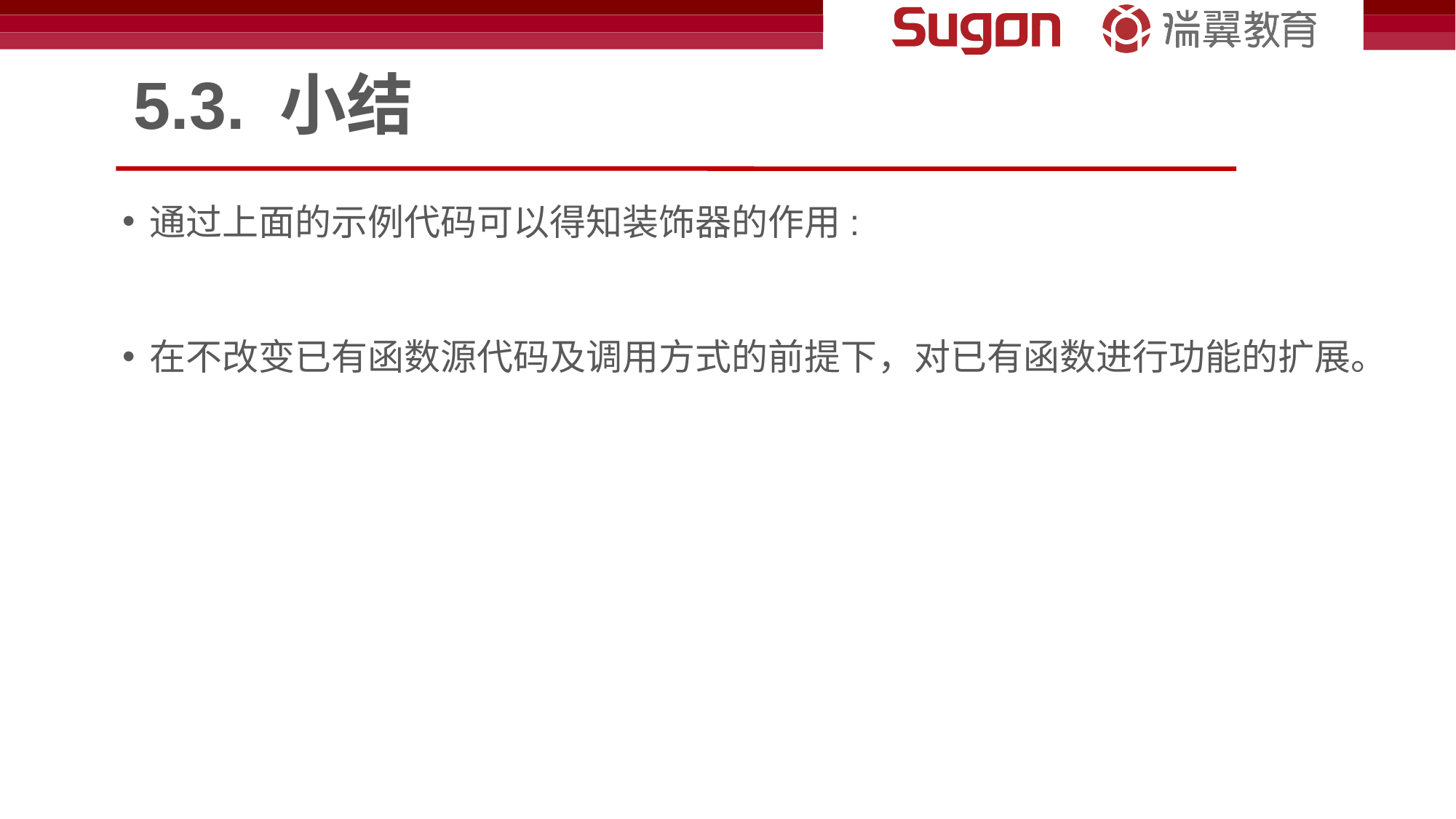

# 5.3. 小结
通过上面的示例代码可以得知装饰器的作用:

在不改变已有函数源代码及调用方式的前提下，对已有函数进行功能的扩展。